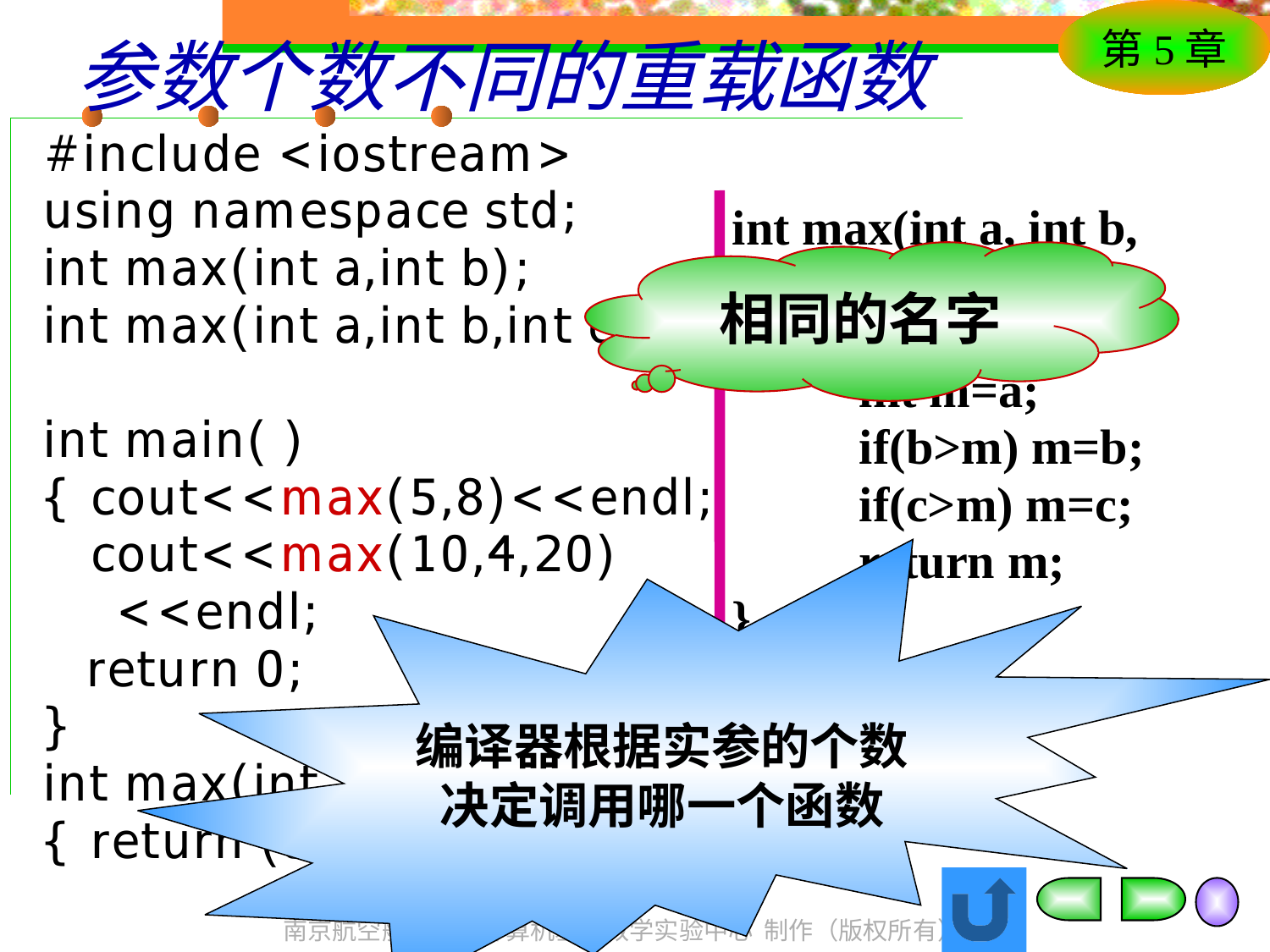

# 参数个数不同的重载函数
#include <iostream>
using namespace std;
int max(int a,int b);
int max(int a,int b,int c);

int main( )
{	cout<<max(5,8)<<endl;
	cout<<max(10,4,20)
     <<endl;
   return 0;
}
int max(int a,int b)
{	return (a>b?a:b);}

int max(int a, int b, int c)
{
	int m=a;
	if(b>m) m=b;
	if(c>m) m=c;
	return m;
}

相同的名字
编译器根据实参的个数
决定调用哪一个函数